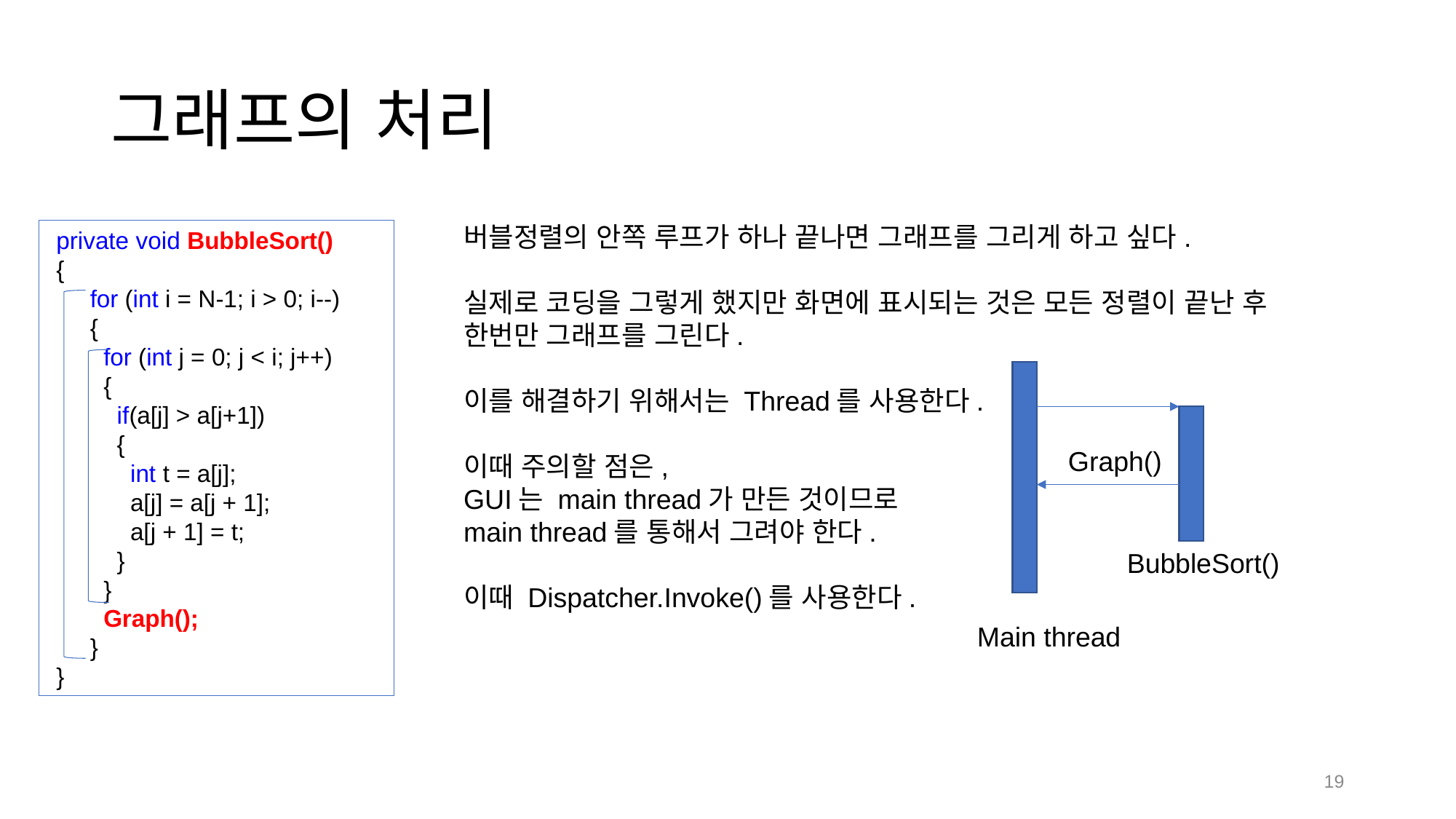

# 그래프의 처리
버블정렬의 안쪽 루프가 하나 끝나면 그래프를 그리게 하고 싶다.

실제로 코딩을 그렇게 했지만 화면에 표시되는 것은 모든 정렬이 끝난 후
한번만 그래프를 그린다.

이를 해결하기 위해서는 Thread를 사용한다.

이때 주의할 점은,
GUI는 main thread가 만든 것이므로
main thread를 통해서 그려야 한다.

이때 Dispatcher.Invoke()를 사용한다.
 private void BubbleSort()
 {
      for (int i = N-1; i > 0; i--)
      {
        for (int j = 0; j < i; j++)
        {
          if(a[j] > a[j+1])
          {
            int t = a[j];
            a[j] = a[j + 1];
            a[j + 1] = t;
          }
        }
        Graph();
      }
 }

Graph()
BubbleSort()
Main thread
19